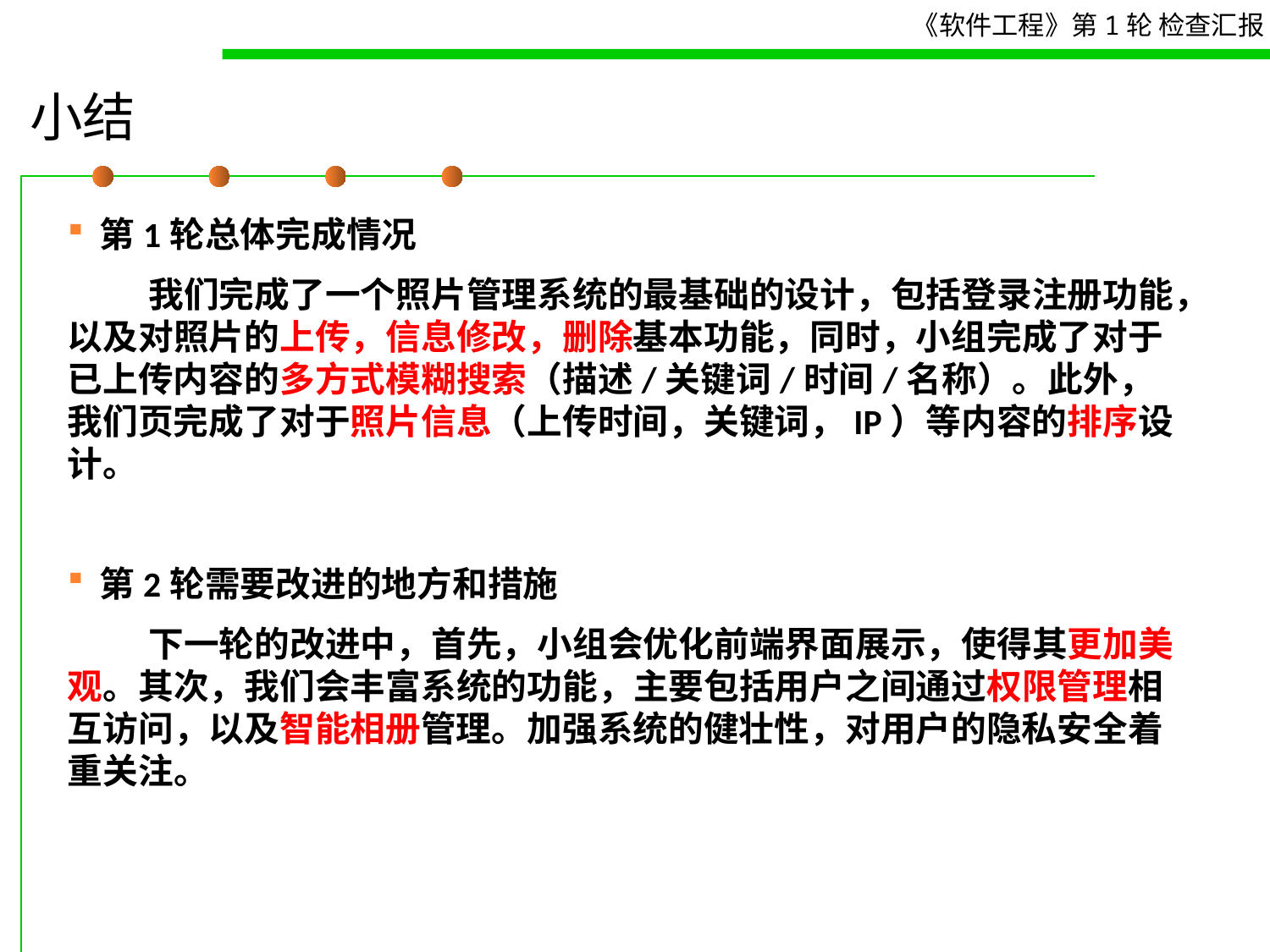

# 小结
第1轮总体完成情况
         我们完成了一个照片管理系统的最基础的设计，包括登录注册功能，以及对照片的上传，信息修改，删除基本功能，同时，小组完成了对于已上传内容的多方式模糊搜索（描述/关键词/时间/名称）。此外，我们页完成了对于照片信息（上传时间，关键词，IP）等内容的排序设计。

第2轮需要改进的地方和措施
         下一轮的改进中，首先，小组会优化前端界面展示，使得其更加美观。其次，我们会丰富系统的功能，主要包括用户之间通过权限管理相互访问，以及智能相册管理。加强系统的健壮性，对用户的隐私安全着重关注。